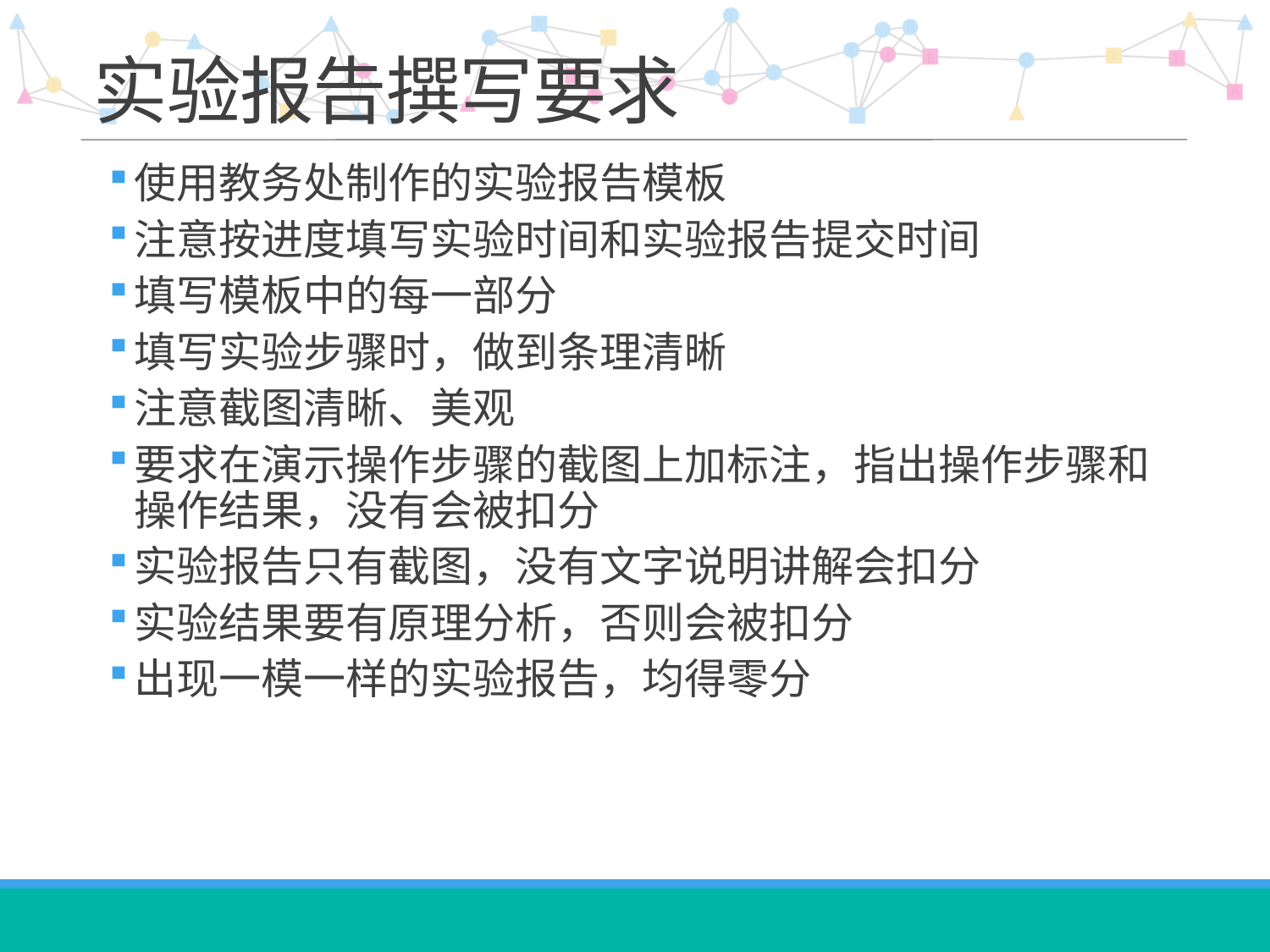

# 实验报告撰写要求
使用教务处制作的实验报告模板
注意按进度填写实验时间和实验报告提交时间
填写模板中的每一部分
填写实验步骤时，做到条理清晰
注意截图清晰、美观
要求在演示操作步骤的截图上加标注，指出操作步骤和操作结果，没有会被扣分
实验报告只有截图，没有文字说明讲解会扣分
实验结果要有原理分析，否则会被扣分
出现一模一样的实验报告，均得零分